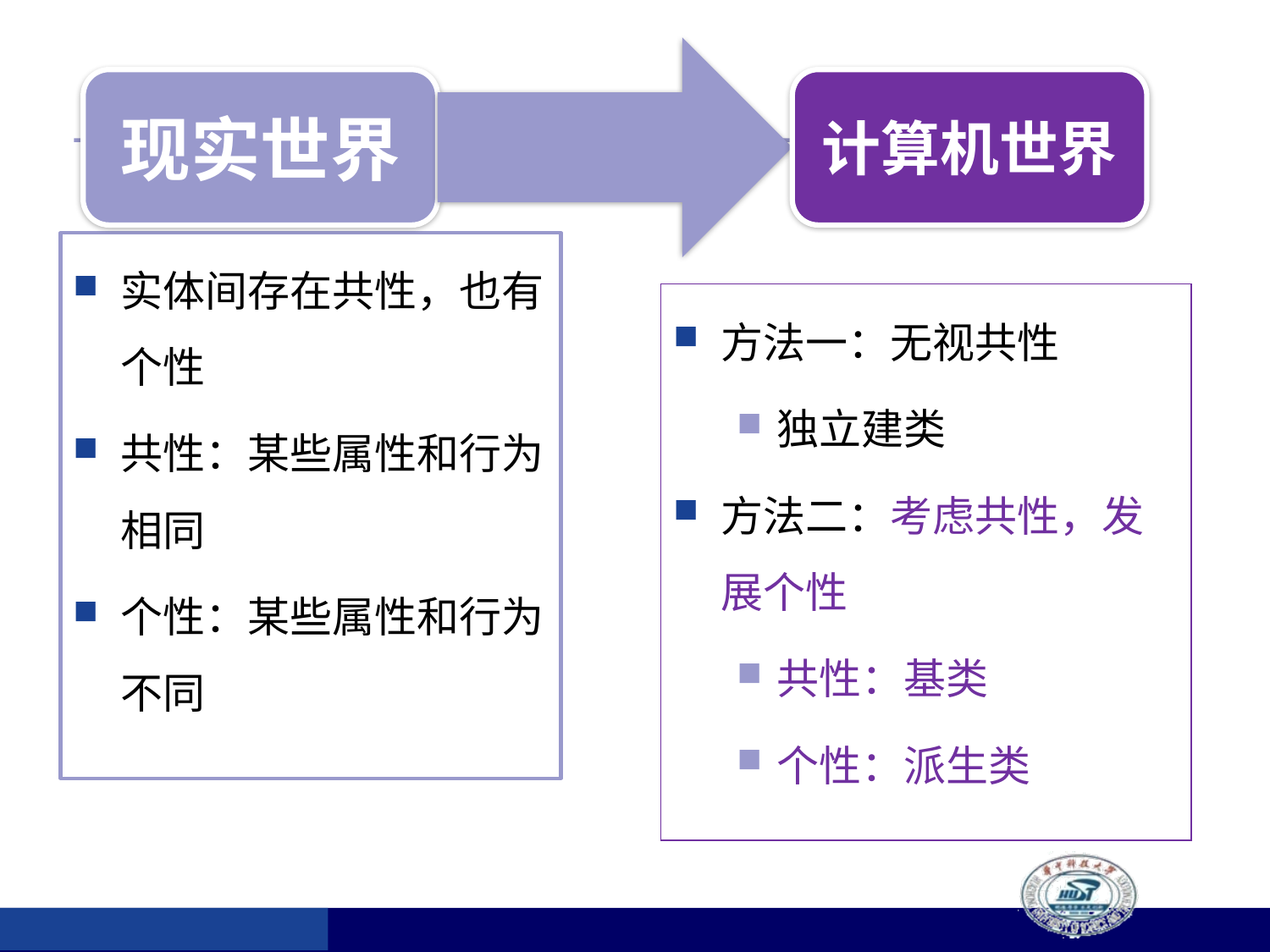

现实世界
计算机世界
实体间存在共性，也有个性
共性：某些属性和行为相同
个性：某些属性和行为不同

方法一：无视共性
独立建类
方法二：考虑共性，发展个性
共性：基类
个性：派生类